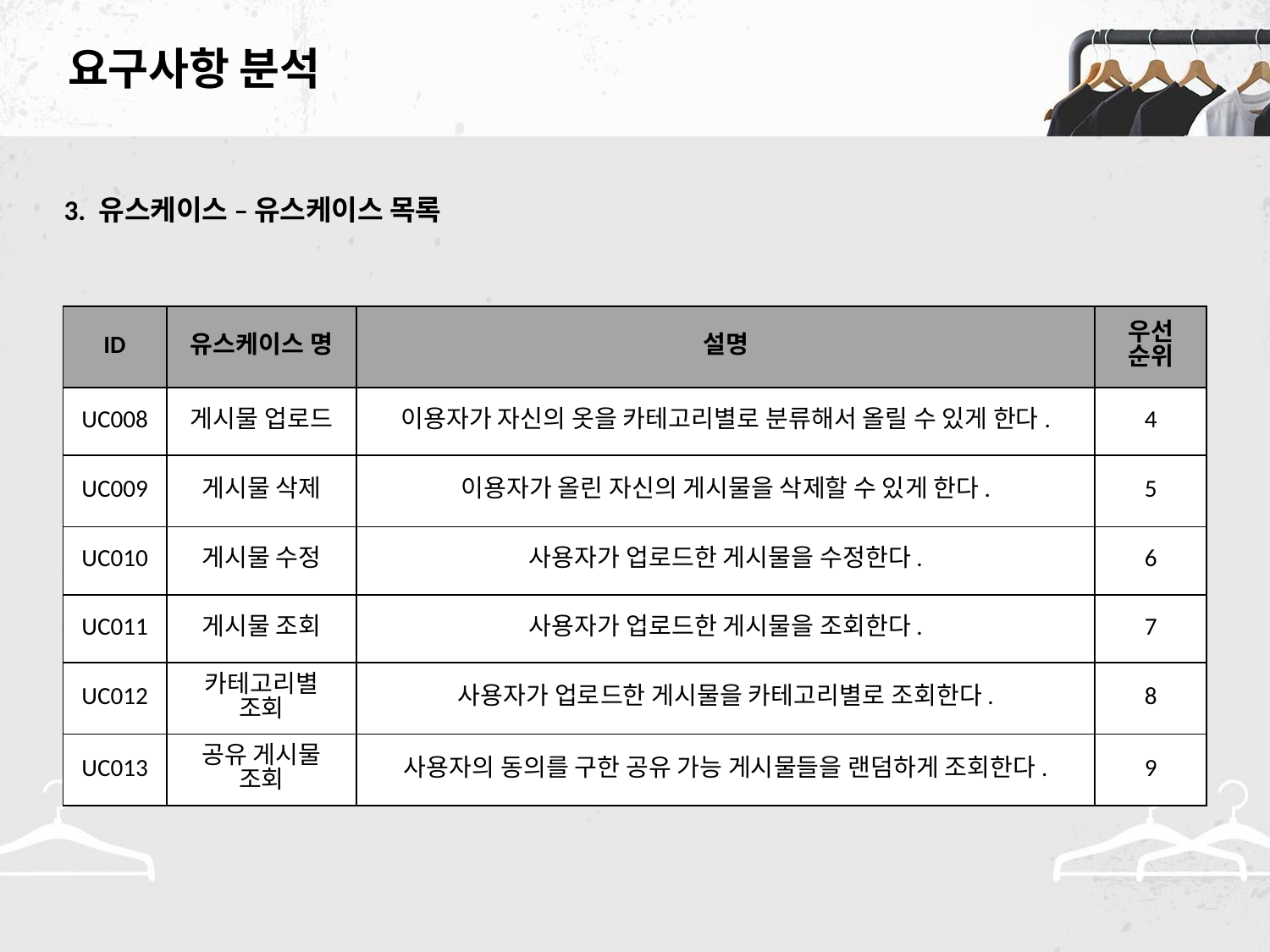

# 요구사항 분석
3. 유스케이스 – 유스케이스 목록
| ID | 유스케이스 명 | 설명 | 우선 순위 |
| --- | --- | --- | --- |
| UC008 | 게시물 업로드 | 이용자가 자신의 옷을 카테고리별로 분류해서 올릴 수 있게 한다. | 4 |
| UC009 | 게시물 삭제 | 이용자가 올린 자신의 게시물을 삭제할 수 있게 한다. | 5 |
| UC010 | 게시물 수정 | 사용자가 업로드한 게시물을 수정한다. | 6 |
| UC011 | 게시물 조회 | 사용자가 업로드한 게시물을 조회한다. | 7 |
| UC012 | 카테고리별 조회 | 사용자가 업로드한 게시물을 카테고리별로 조회한다. | 8 |
| UC013 | 공유 게시물 조회 | 사용자의 동의를 구한 공유 가능 게시물들을 랜덤하게 조회한다. | 9 |